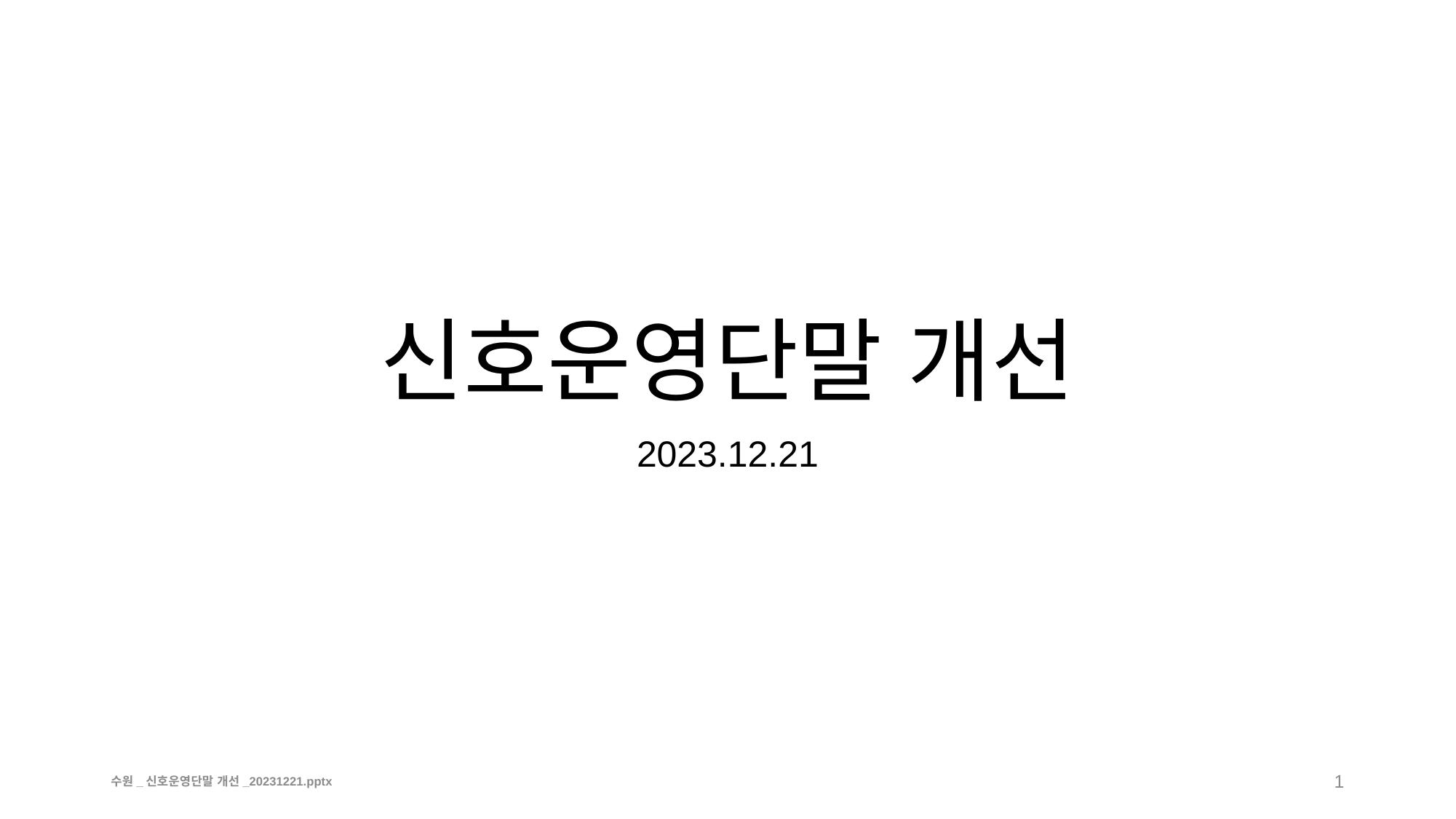

# 신호운영단말 개선
2023.12.21
수원_신호운영단말 개선_20231221.pptx
1